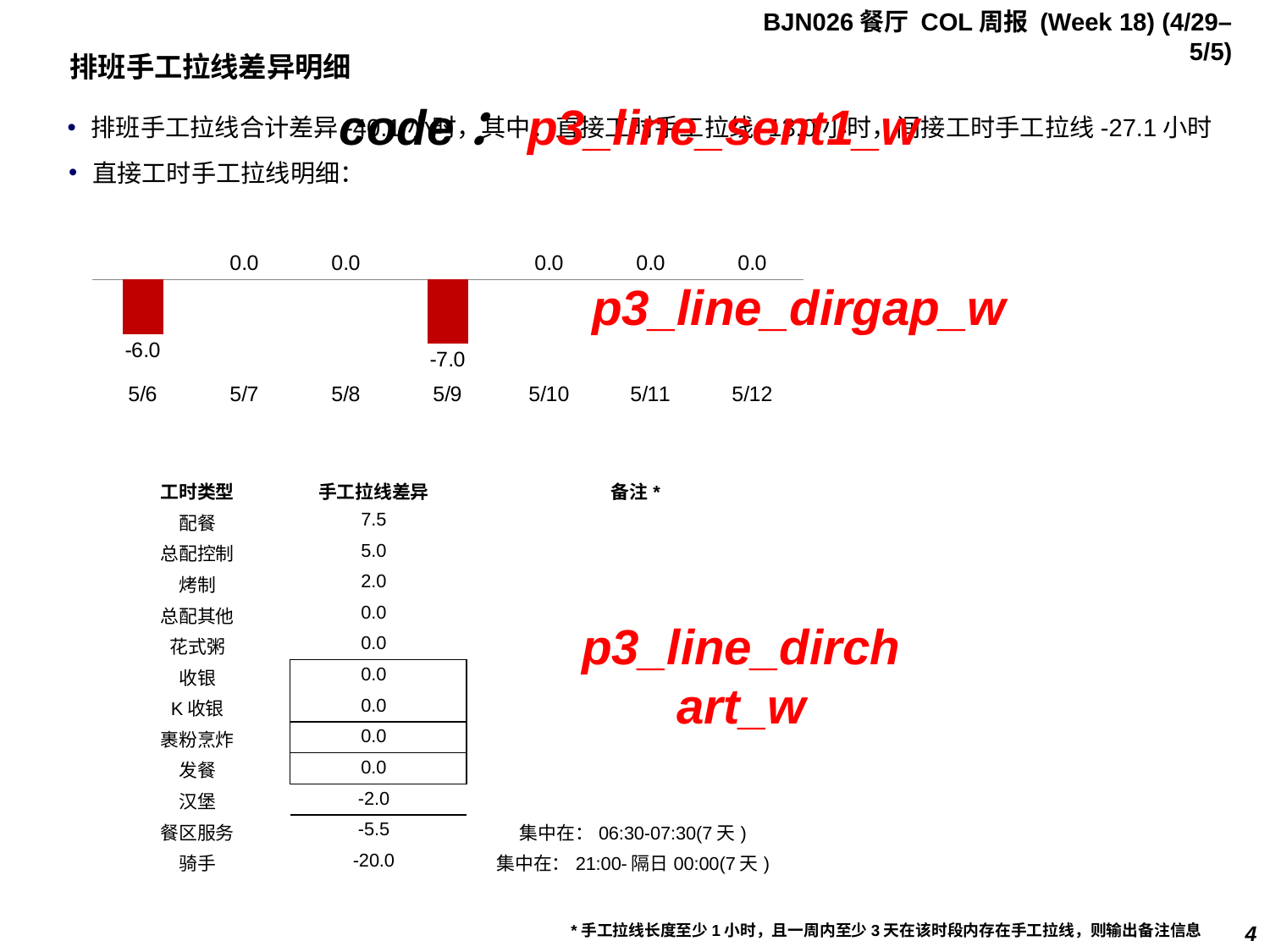

BJN026餐厅 COL周报 (Week 18) (4/29– 5/5)
排班手工拉线差异明细

code：p3_line_sent1_w
排班手工拉线合计差异-40.1小时，其中：直接工时手工拉线-13.0小时，间接工时手工拉线-27.1小时
直接工时手工拉线明细：

### Chart

| Category | 直接工时手工拉线 |
|---|---|
| 5/6 | -6.0 |
| 5/7 | 0.0 |
| 5/8 | 0.0 |
| 5/9 | -7.0 |
| 5/10 | 0.0 |
| 5/11 | 0.0 |
| 5/12 | 0.0 |
p3_line_dirgap_w
| 工时类型 | 手工拉线差异 | 备注\* |
| --- | --- | --- |
| 配餐 | 7.5 |  |
| 总配控制 | 5.0 |  |
| 烤制 | 2.0 |  |
| 总配其他 | 0.0 |  |
| 花式粥 | 0.0 |  |
| 收银 | 0.0 |  |
| K收银 | 0.0 |  |
| 裹粉烹炸 | 0.0 |  |
| 发餐 | 0.0 |  |
| 汉堡 | -2.0 |  |
| 餐区服务 | -5.5 | 集中在：06:30-07:30(7天) |
| 骑手 | -20.0 | 集中在：21:00-隔日00:00(7天) |
p3_line_dirchart_w
*手工拉线长度至少1小时，且一周内至少3天在该时段内存在手工拉线，则输出备注信息